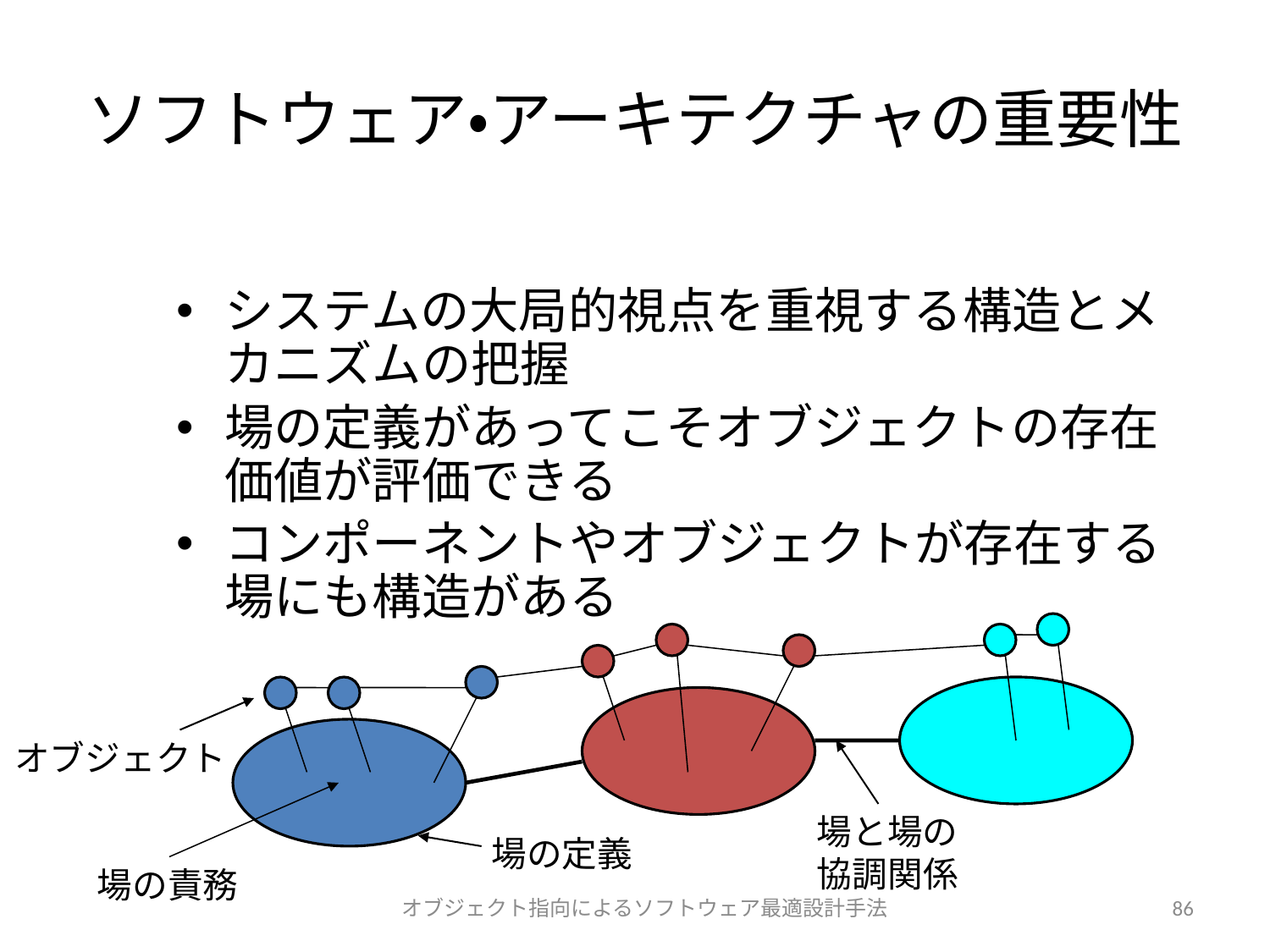

# ソフトウェア・アーキテクチャの重要性
システムの大局的視点を重視する構造とメカニズムの把握
場の定義があってこそオブジェクトの存在価値が評価できる
コンポーネントやオブジェクトが存在する場にも構造がある

オブジェクト

場と場の協調関係
場の定義

場の責務
オブジェクト指向によるソフトウェア最適設計手法
86